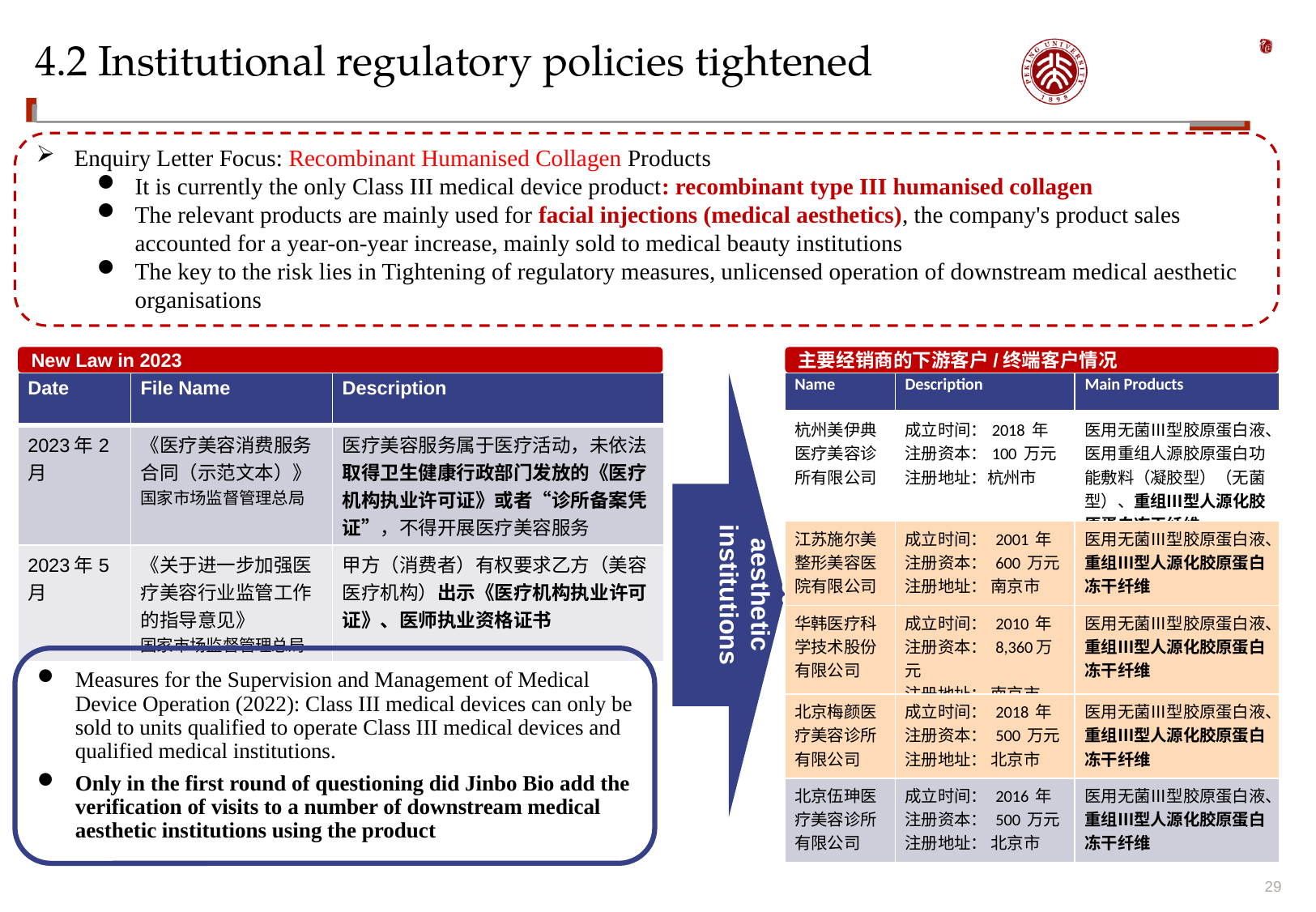

# 4.2 Institutional regulatory policies tightened
Enquiry Letter Focus: Recombinant Humanised Collagen Products
It is currently the only Class III medical device product: recombinant type III humanised collagen
The relevant products are mainly used for facial injections (medical aesthetics), the company's product sales accounted for a year-on-year increase, mainly sold to medical beauty institutions
The key to the risk lies in Tightening of regulatory measures, unlicensed operation of downstream medical aesthetic organisations

New Law in 2023
主要经销商的下游客户/终端客户情况
Unlicensed medical and aesthetic institutions

| Name | Description | Main Products |
| --- | --- | --- |
| 杭州美伊典医疗美容诊所有限公司 | 成立时间：2018 年 注册资本：100 万元 注册地址：杭州市 | 医用无菌Ⅲ型胶原蛋白液、医用重组人源胶原蛋白功能敷料（凝胶型）（无菌型）、重组Ⅲ型人源化胶原蛋白冻干纤维 |
| 江苏施尔美整形美容医院有限公司 | 成立时间： 2001 年 注册资本： 600 万元 注册地址： 南京市 | 医用无菌Ⅲ型胶原蛋白液、 重组Ⅲ型人源化胶原蛋白冻干纤维 |
| 华韩医疗科学技术股份有限公司 | 成立时间： 2010 年 注册资本： 8,360万元 注册地址： 南京市 | 医用无菌Ⅲ型胶原蛋白液、 重组Ⅲ型人源化胶原蛋白冻干纤维 |
| 北京梅颜医疗美容诊所有限公司 | 成立时间： 2018 年 注册资本： 500 万元 注册地址： 北京市 | 医用无菌Ⅲ型胶原蛋白液、 重组Ⅲ型人源化胶原蛋白冻干纤维 |
| 北京伍珅医疗美容诊所有限公司 | 成立时间： 2016 年 注册资本： 500 万元 注册地址： 北京市 | 医用无菌Ⅲ型胶原蛋白液、 重组Ⅲ型人源化胶原蛋白冻干纤维 |
| Date | File Name | Description |
| --- | --- | --- |
| 2023年2月 | 《医疗美容消费服务合同（示范文本）》 国家市场监督管理总局 | 医疗美容服务属于医疗活动，未依法取得卫生健康行政部门发放的《医疗机构执业许可证》或者“诊所备案凭证”，不得开展医疗美容服务 |
| 2023年5月 | 《关于进一步加强医疗美容行业监管工作的指导意见》 国家市场监督管理总局 | 甲方（消费者）有权要求乙方（美容医疗机构）出示《医疗机构执业许可证》、医师执业资格证书 |
Measures for the Supervision and Management of Medical Device Operation (2022): Class III medical devices can only be sold to units qualified to operate Class III medical devices and qualified medical institutions.
Only in the first round of questioning did Jinbo Bio add the verification of visits to a number of downstream medical aesthetic institutions using the product